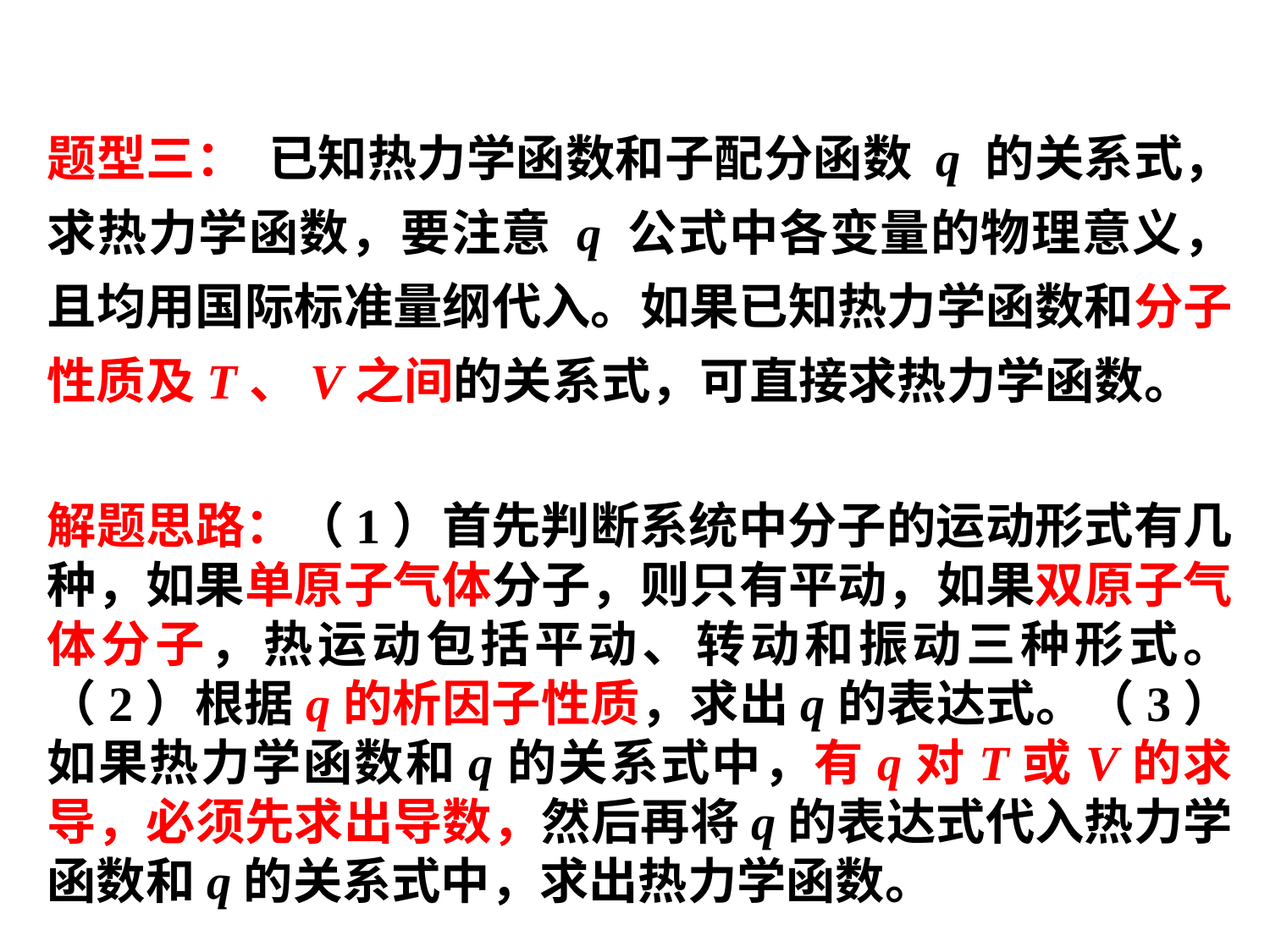

题型三：  已知热力学函数和子配分函数 q 的关系式，求热力学函数，要注意 q 公式中各变量的物理意义，且均用国际标准量纲代入。如果已知热力学函数和分子性质及T、V之间的关系式，可直接求热力学函数。
解题思路：（1）首先判断系统中分子的运动形式有几种，如果单原子气体分子，则只有平动，如果双原子气体分子，热运动包括平动、转动和振动三种形式。（2）根据q的析因子性质，求出q的表达式。（3）如果热力学函数和q的关系式中，有q对T或V的求导，必须先求出导数，然后再将q的表达式代入热力学函数和q的关系式中，求出热力学函数。